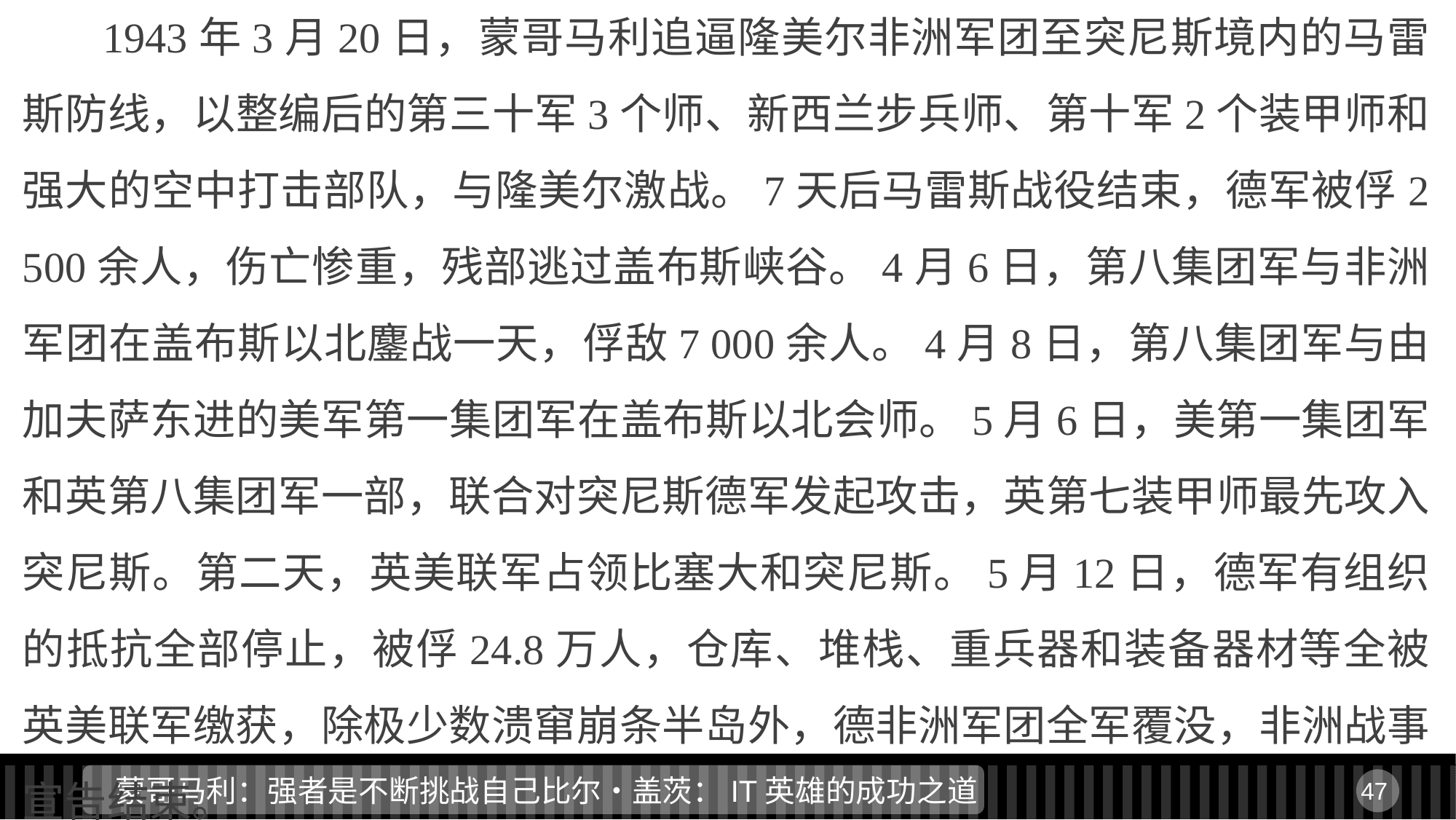

1943年3月20日，蒙哥马利追逼隆美尔非洲军团至突尼斯境内的马雷斯防线，以整编后的第三十军3个师、新西兰步兵师、第十军2个装甲师和强大的空中打击部队，与隆美尔激战。7天后马雷斯战役结束，德军被俘2 500余人，伤亡惨重，残部逃过盖布斯峡谷。4月6日，第八集团军与非洲军团在盖布斯以北鏖战一天，俘敌7 000余人。4月8日，第八集团军与由加夫萨东进的美军第一集团军在盖布斯以北会师。5月6日，美第一集团军和英第八集团军一部，联合对突尼斯德军发起攻击，英第七装甲师最先攻入突尼斯。第二天，英美联军占领比塞大和突尼斯。5月12日，德军有组织的抵抗全部停止，被俘24.8万人，仓库、堆栈、重兵器和装备器材等全被英美联军缴获，除极少数溃窜崩条半岛外，德非洲军团全军覆没，非洲战事宣告结束。